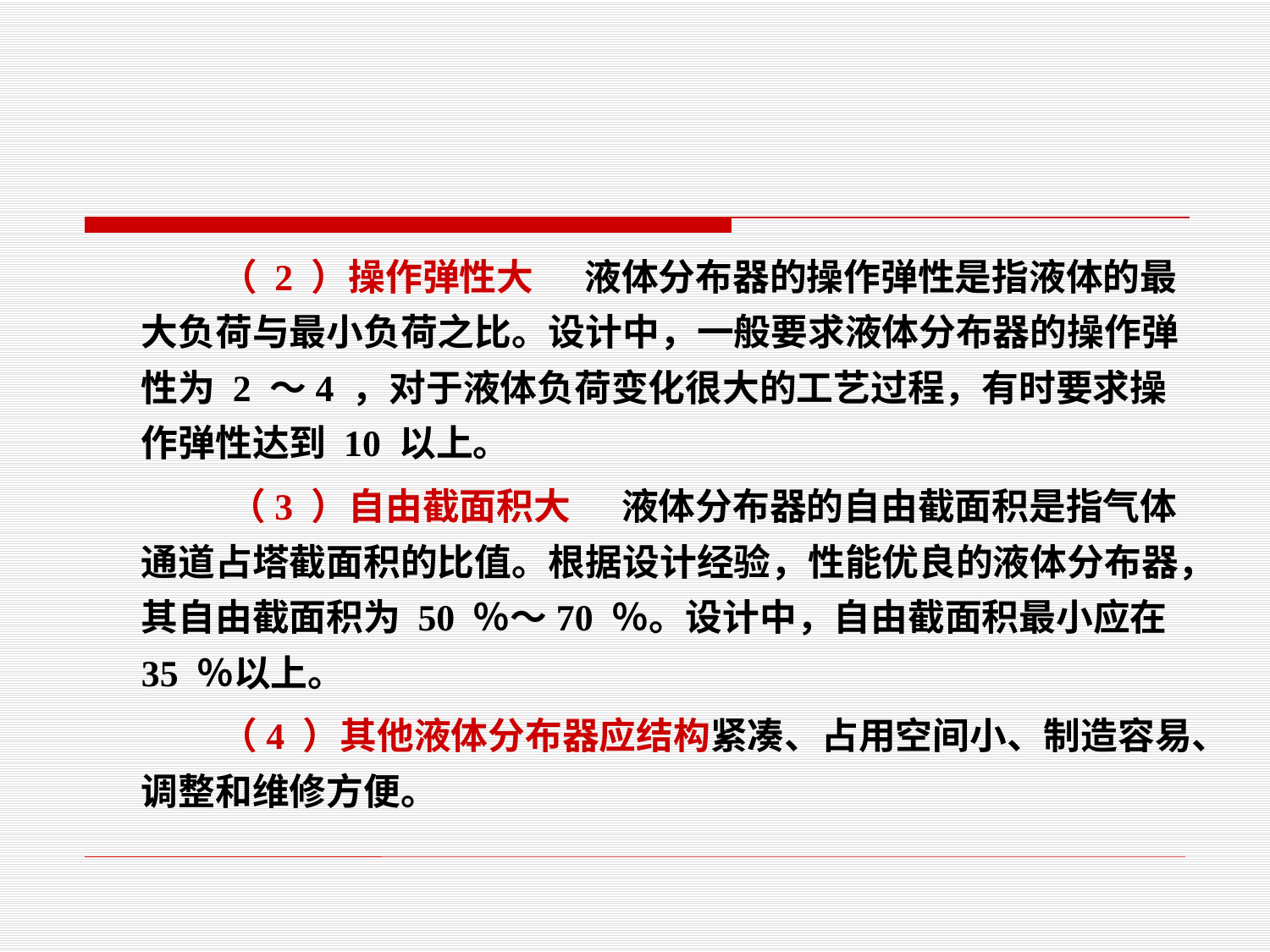

（ 2 ）操作弹性大      液体分布器的操作弹性是指液体的最大负荷与最小负荷之比。设计中，一般要求液体分布器的操作弹性为 2 ～4 ，对于液体负荷变化很大的工艺过程，有时要求操作弹性达到 10 以上。
                 （3 ）自由截面积大      液体分布器的自由截面积是指气体通道占塔截面积的比值。根据设计经验，性能优良的液体分布器，其自由截面积为 50 ％～70 ％。设计中，自由截面积最小应在 35 ％以上。
                （4 ）其他液体分布器应结构紧凑、占用空间小、制造容易、调整和维修方便。